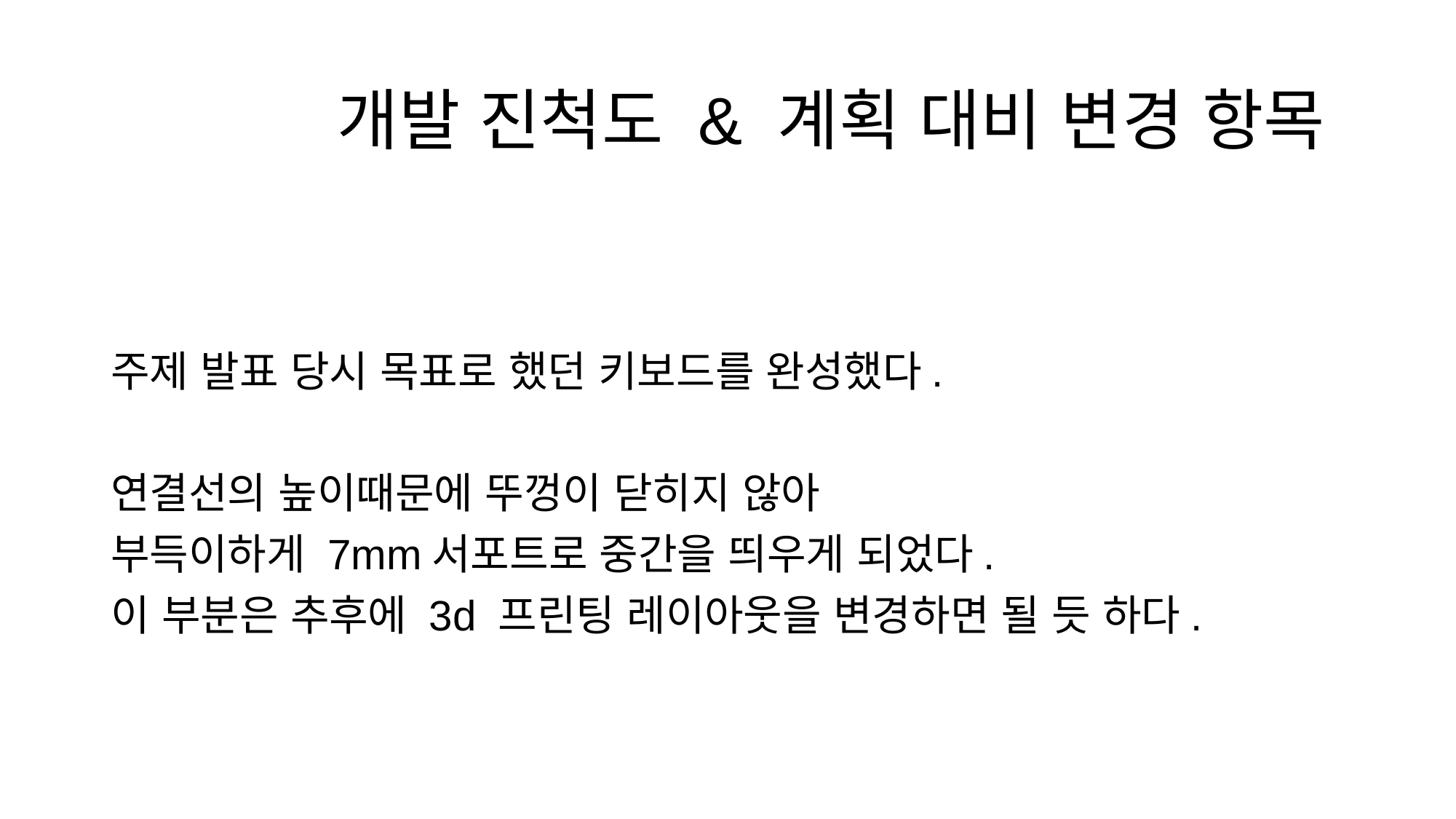

# 개발 진척도 & 계획 대비 변경 항목

주제 발표 당시 목표로 했던 키보드를 완성했다.

연결선의 높이때문에 뚜껑이 닫히지 않아
부득이하게 7mm서포트로 중간을 띄우게 되었다.
이 부분은 추후에 3d 프린팅 레이아웃을 변경하면 될 듯 하다.